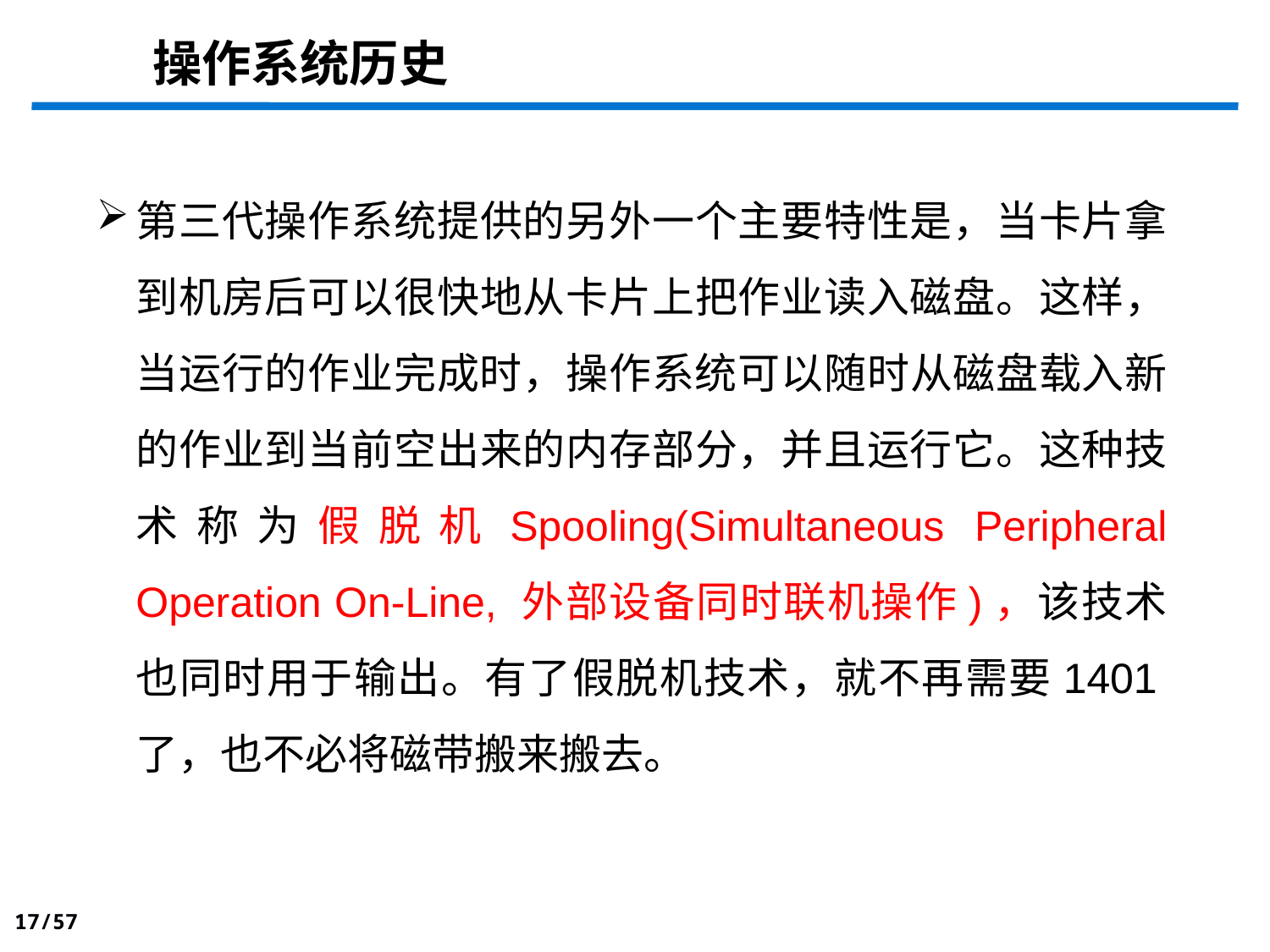

操作系统历史
第三代操作系统提供的另外一个主要特性是，当卡片拿到机房后可以很快地从卡片上把作业读入磁盘。这样，当运行的作业完成时，操作系统可以随时从磁盘载入新的作业到当前空出来的内存部分，并且运行它。这种技术称为假脱机Spooling(Simultaneous Peripheral Operation On-Line, 外部设备同时联机操作)，该技术也同时用于输出。有了假脱机技术，就不再需要1401了，也不必将磁带搬来搬去。